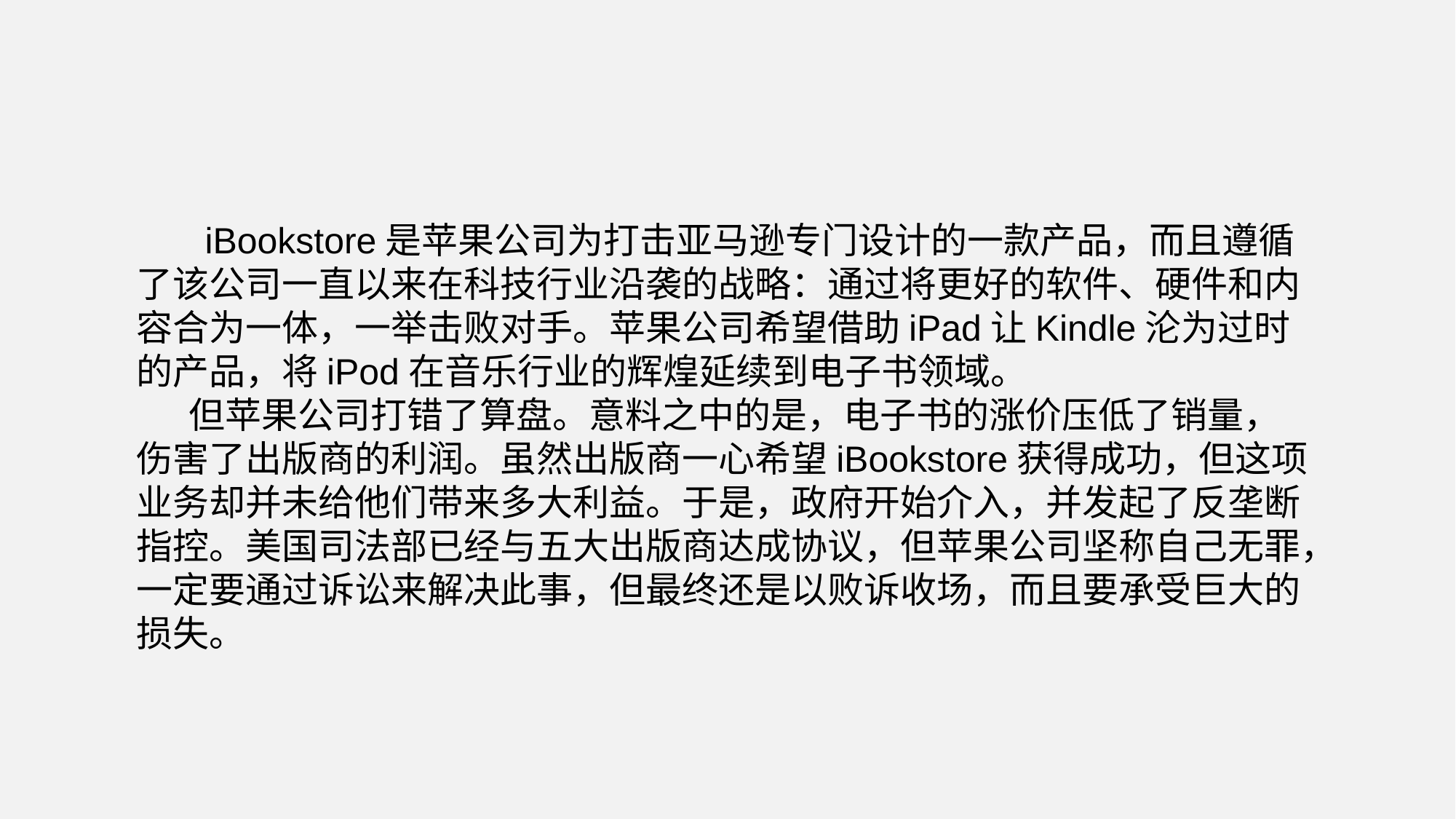

iBookstore是苹果公司为打击亚马逊专门设计的一款产品，而且遵循了该公司一直以来在科技行业沿袭的战略：通过将更好的软件、硬件和内容合为一体，一举击败对手。苹果公司希望借助iPad让Kindle沦为过时的产品，将iPod在音乐行业的辉煌延续到电子书领域。
　  但苹果公司打错了算盘。意料之中的是，电子书的涨价压低了销量，伤害了出版商的利润。虽然出版商一心希望iBookstore获得成功，但这项业务却并未给他们带来多大利益。于是，政府开始介入，并发起了反垄断指控。美国司法部已经与五大出版商达成协议，但苹果公司坚称自己无罪，一定要通过诉讼来解决此事，但最终还是以败诉收场，而且要承受巨大的损失。